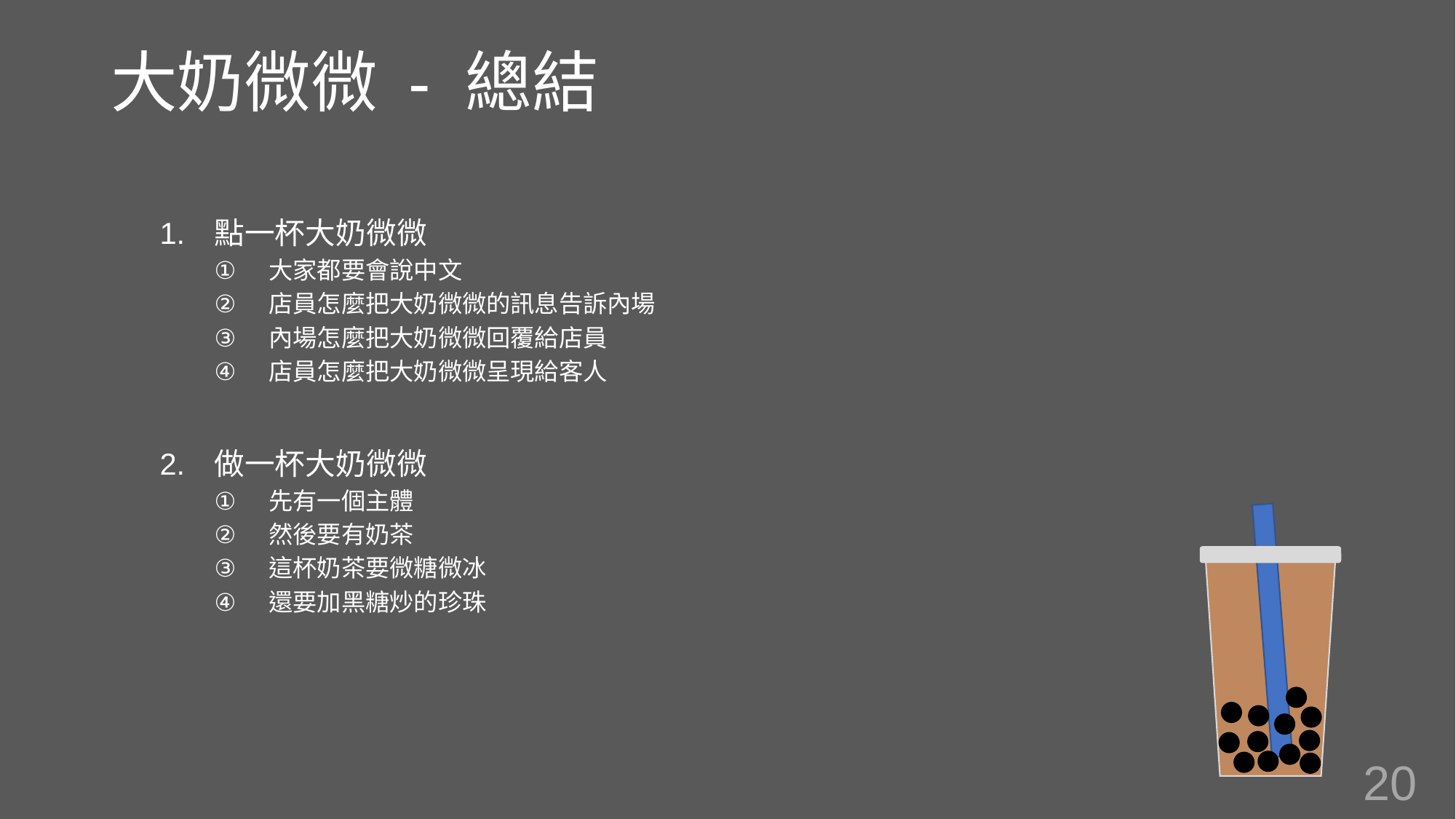

大奶微微 - 總結
點一杯大奶微微
大家都要會說中文
店員怎麼把大奶微微的訊息告訴內場
內場怎麼把大奶微微回覆給店員
店員怎麼把大奶微微呈現給客人

做一杯大奶微微
先有一個主體
然後要有奶茶
這杯奶茶要微糖微冰
還要加黑糖炒的珍珠

20